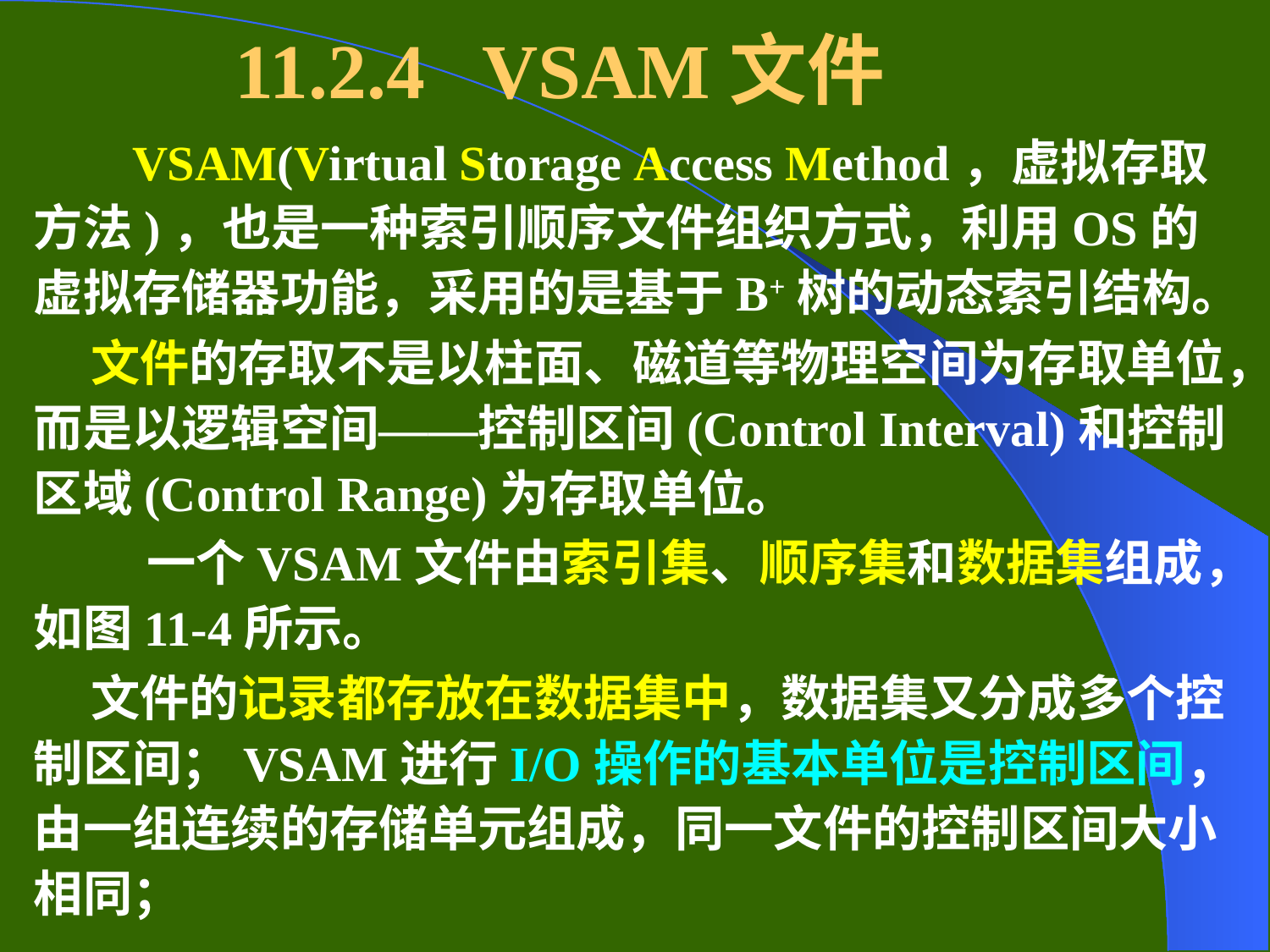

# 11.2.4   VSAM文件
        VSAM(Virtual Storage Access Method，虚拟存取方法)，也是一种索引顺序文件组织方式，利用OS的虚拟存储器功能，采用的是基于B+树的动态索引结构。
    文件的存取不是以柱面、磁道等物理空间为存取单位，而是以逻辑空间——控制区间(Control Interval)和控制区域(Control Range)为存取单位。
         一个VSAM文件由索引集、顺序集和数据集组成，如图11-4所示。
    文件的记录都存放在数据集中，数据集又分成多个控制区间；VSAM进行I/O操作的基本单位是控制区间，由一组连续的存储单元组成，同一文件的控制区间大小相同；